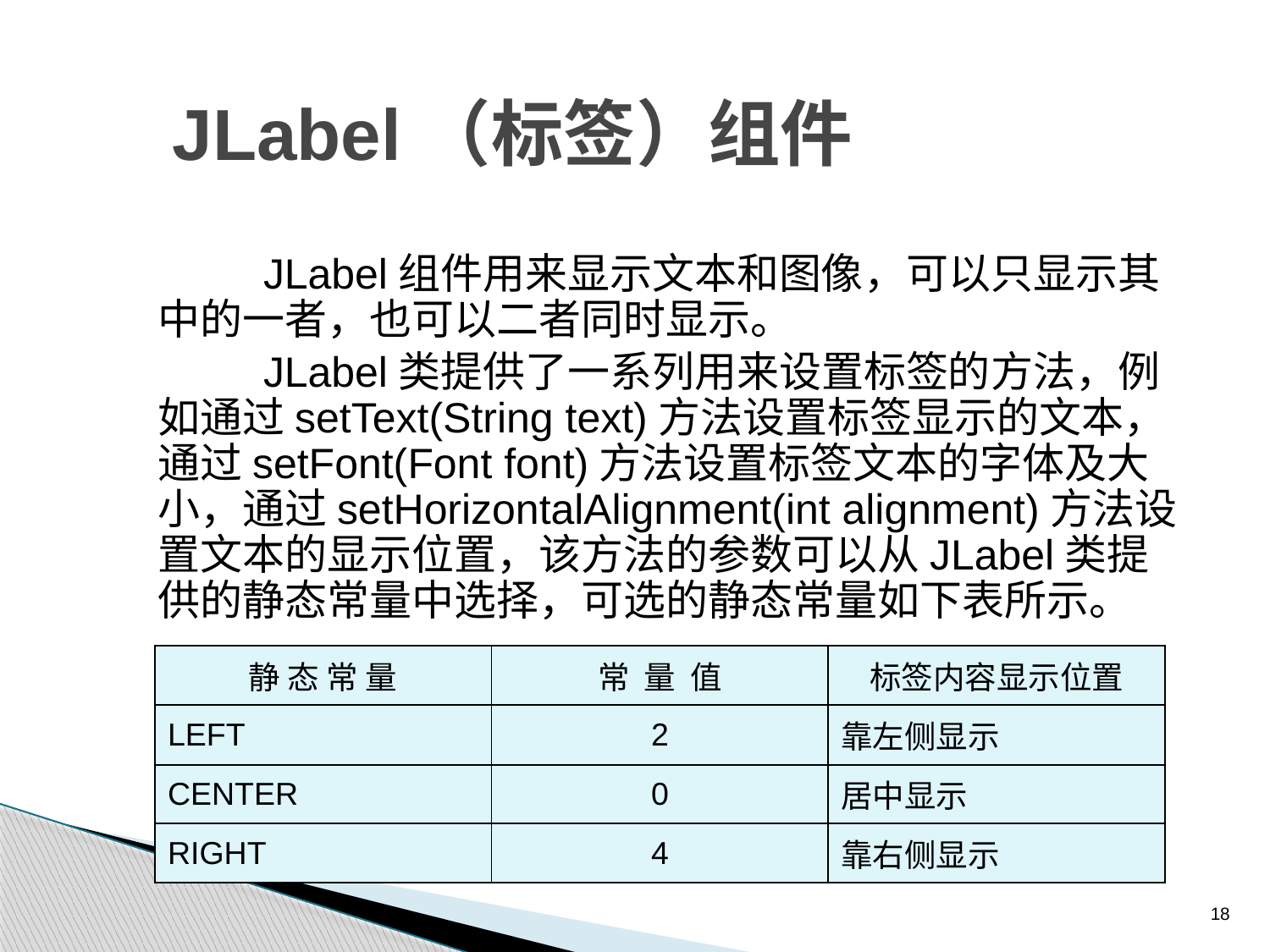

# JLabel（标签）组件
JLabel组件用来显示文本和图像，可以只显示其中的一者，也可以二者同时显示。
JLabel类提供了一系列用来设置标签的方法，例如通过setText(String text)方法设置标签显示的文本，通过setFont(Font font)方法设置标签文本的字体及大小，通过setHorizontalAlignment(int alignment)方法设置文本的显示位置，该方法的参数可以从JLabel类提供的静态常量中选择，可选的静态常量如下表所示。
| 静 态 常 量 | 常 量 值 | 标签内容显示位置 |
| --- | --- | --- |
| LEFT | 2 | 靠左侧显示 |
| CENTER | 0 | 居中显示 |
| RIGHT | 4 | 靠右侧显示 |
18